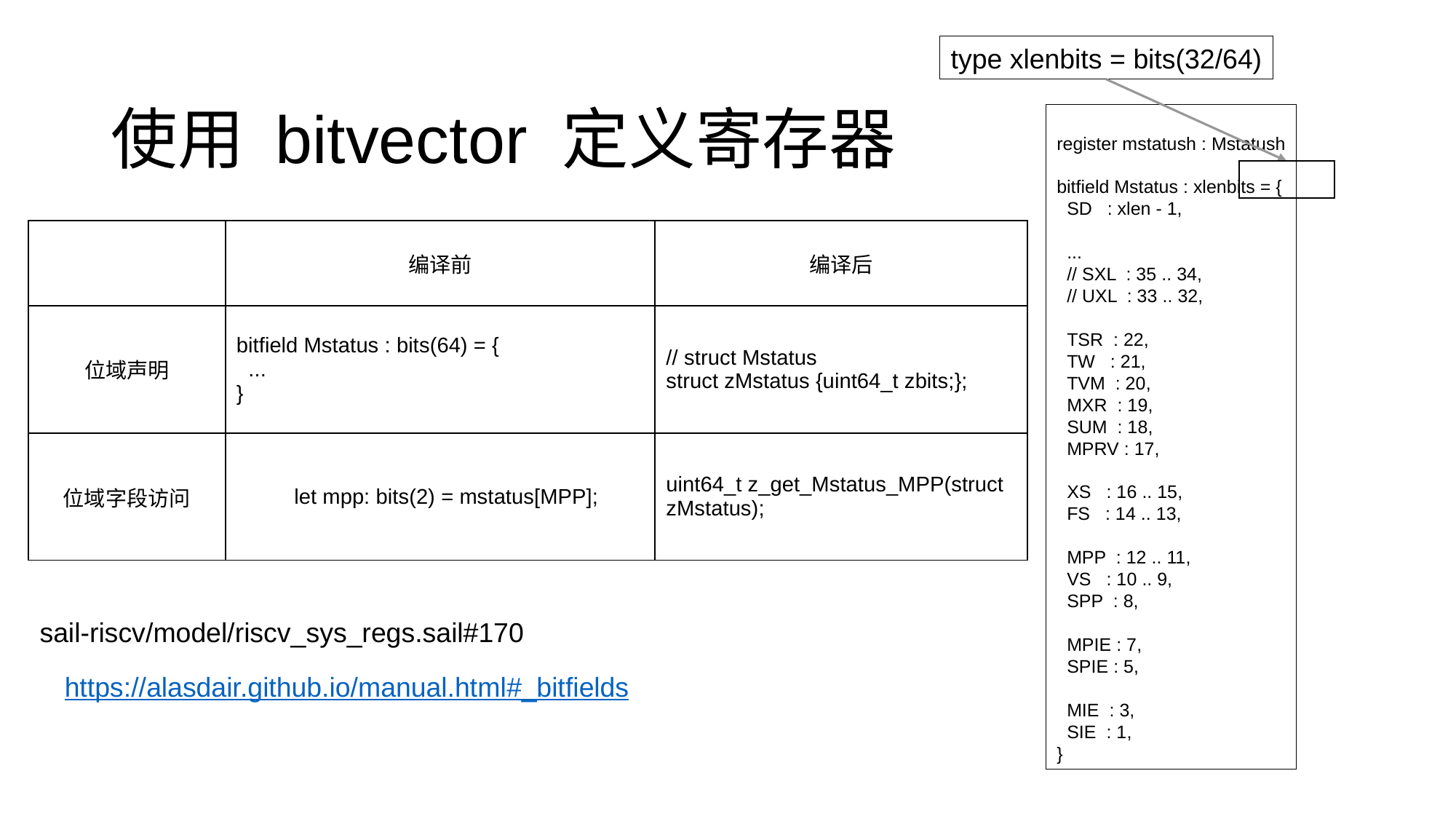

type xlenbits = bits(32/64)
# 使用 bitvector 定义寄存器

register mstatush : Mstatush

bitfield Mstatus : xlenbits = {
  SD   : xlen - 1,

  ...
  // SXL  : 35 .. 34,
  // UXL  : 33 .. 32,

  TSR  : 22,
  TW   : 21,
  TVM  : 20,
  MXR  : 19,
  SUM  : 18,
  MPRV : 17,

  XS   : 16 .. 15,
  FS   : 14 .. 13,

  MPP  : 12 .. 11,
  VS   : 10 .. 9,
  SPP  : 8,

  MPIE : 7,
  SPIE : 5,

  MIE  : 3,
  SIE  : 1,
}

|  | 编译前 | 编译后 |
| --- | --- | --- |
| 位域声明 | bitfield Mstatus : bits(64) = { ... } | // struct Mstatus struct zMstatus {uint64\_t zbits;}; |
| 位域字段访问 | let mpp: bits(2) = mstatus[MPP]; | uint64\_t z\_get\_Mstatus\_MPP(struct zMstatus); |
sail-riscv/model/riscv_sys_regs.sail#170
https://alasdair.github.io/manual.html#_bitfields